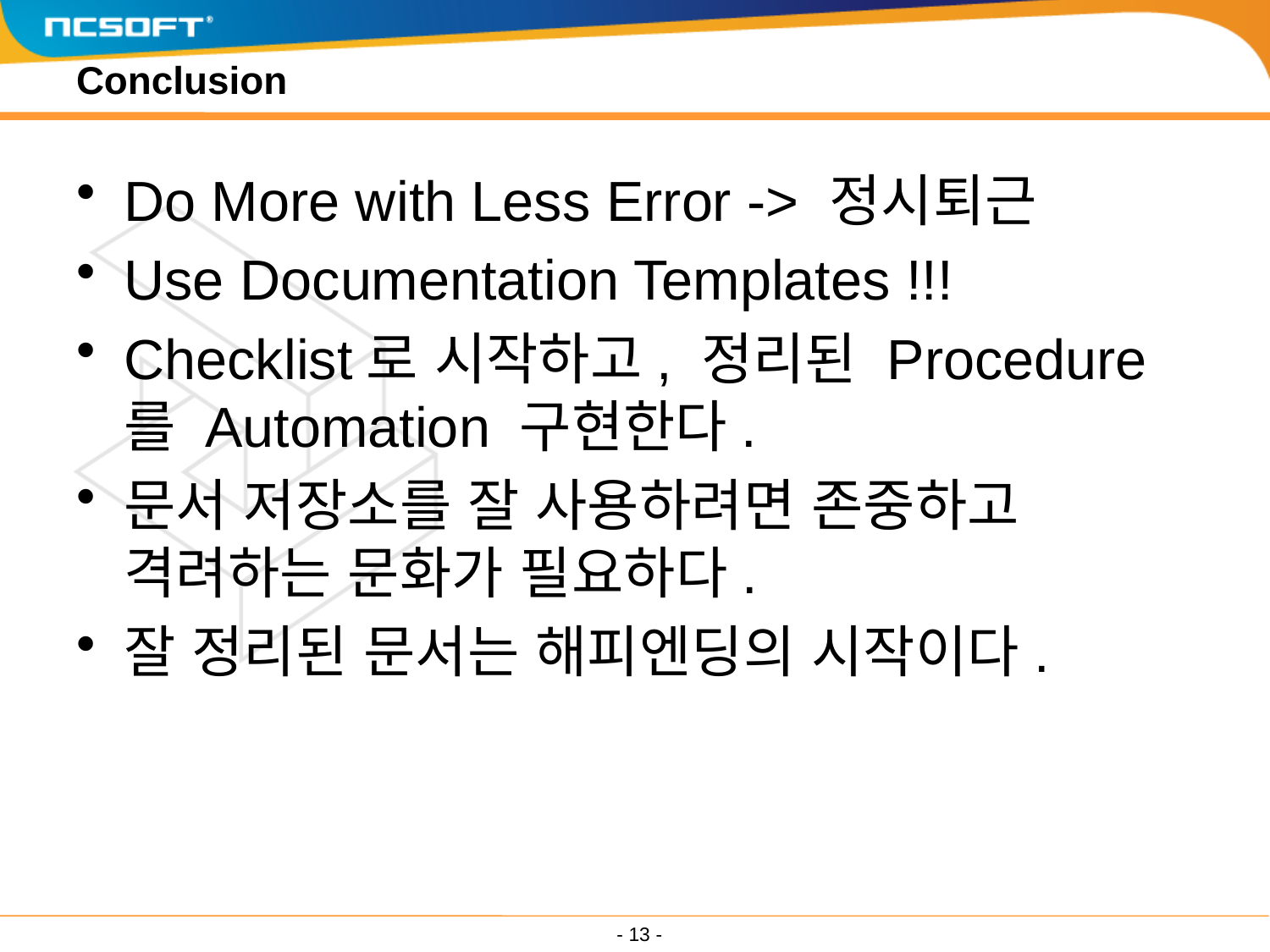

# Conclusion
Do More with Less Error -> 정시퇴근
Use Documentation Templates !!!
Checklist로 시작하고, 정리된 Procedure를 Automation 구현한다.
문서 저장소를 잘 사용하려면 존중하고 격려하는 문화가 필요하다.
잘 정리된 문서는 해피엔딩의 시작이다.

 - 13 -